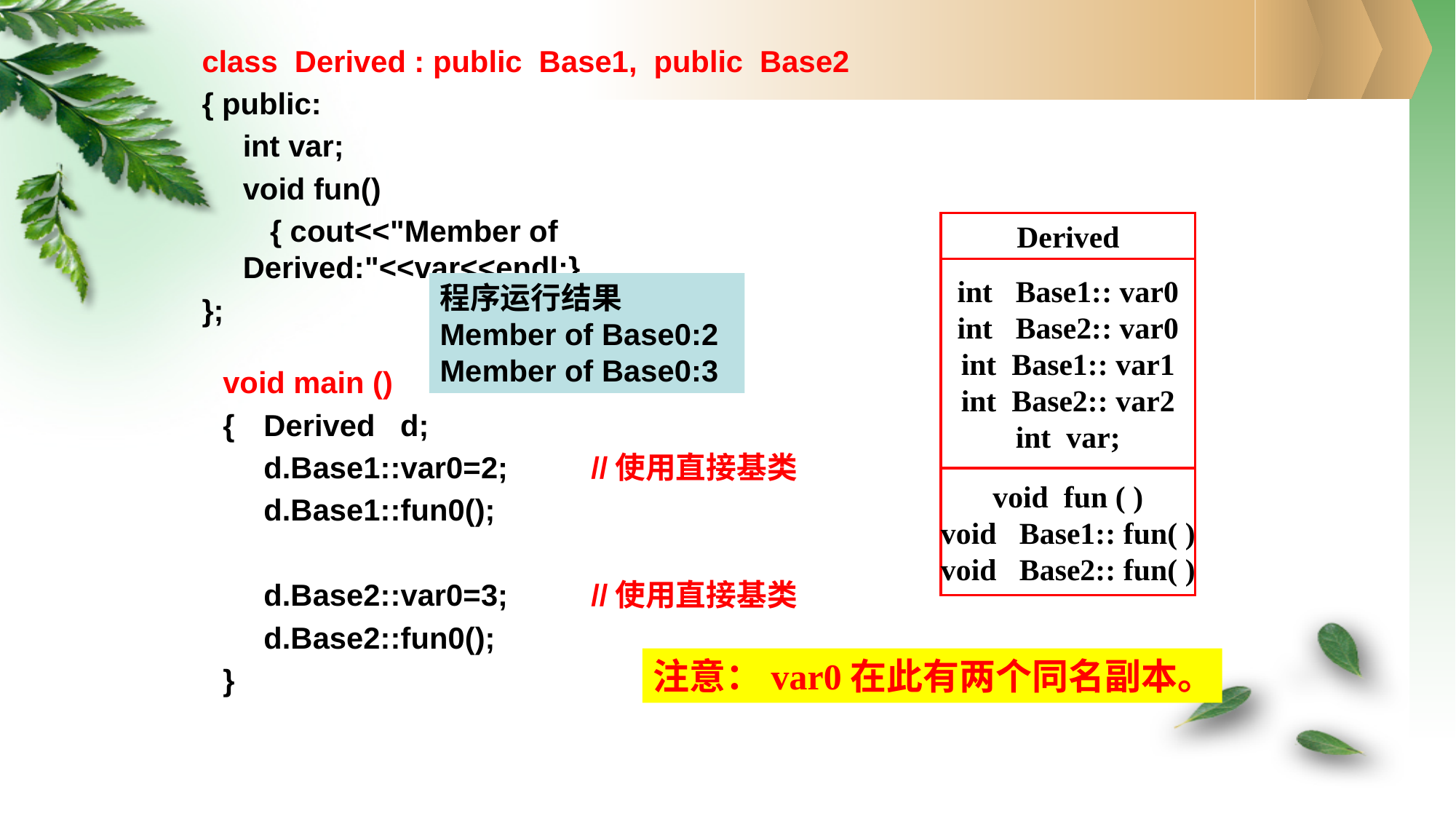

class  Derived : public  Base1,  public  Base2
{ public:
	int var;
	void fun()
　　{ cout<<"Member of Derived:"<<var<<endl;}
};
Derived
int   Base1:: var0
int   Base2:: var0
int  Base1:: var1
int  Base2:: var2
int  var;
void  fun ( )
void   Base1:: fun( )
void   Base2:: fun( )
程序运行结果
Member of Base0:2
Member of Base0:3
void main ()
{	Derived   d;
	d.Base1::var0=2;	//使用直接基类
	d.Base1::fun0();

	d.Base2::var0=3;	//使用直接基类
	d.Base2::fun0();
}
注意：var0在此有两个同名副本。